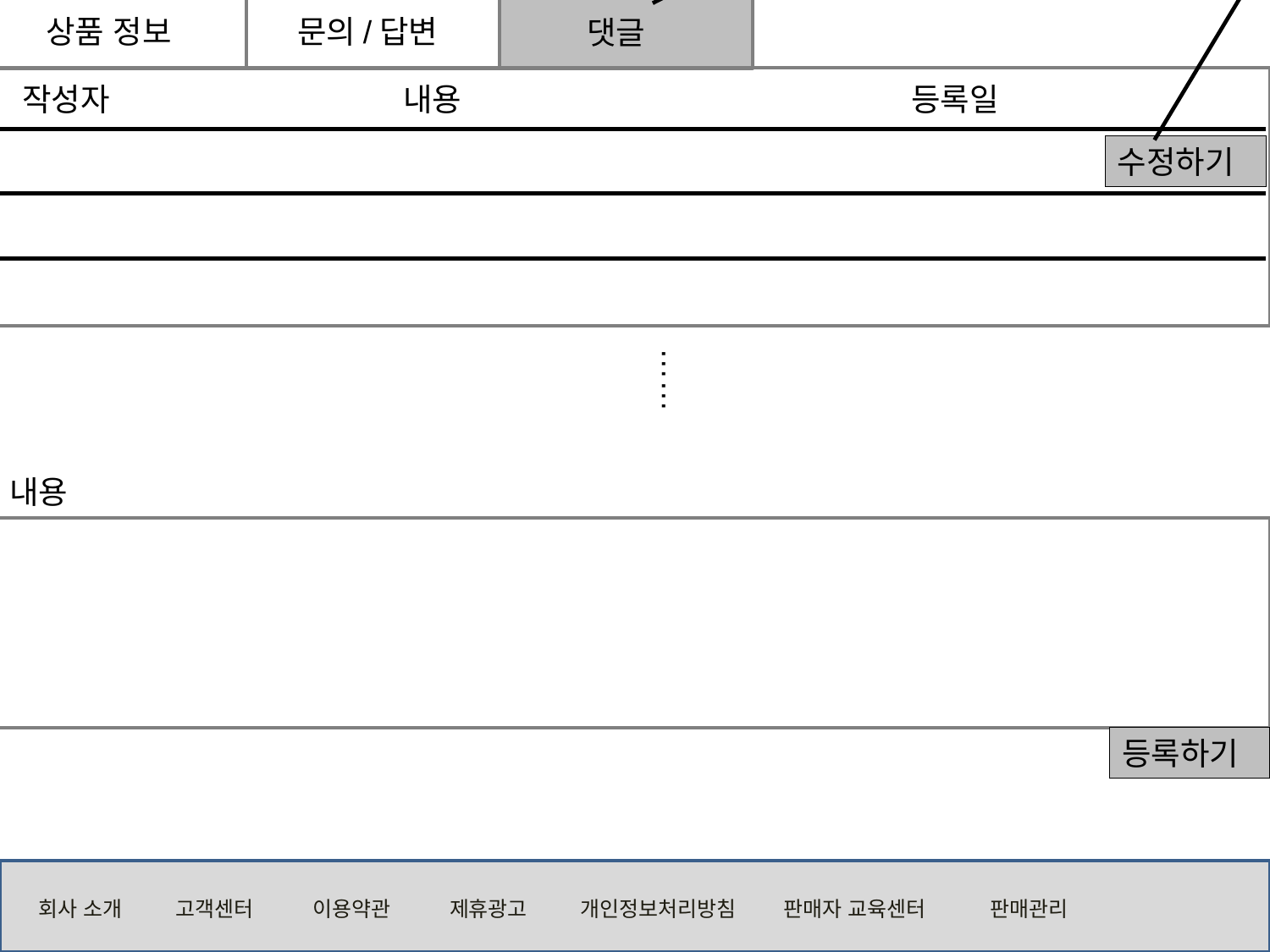

C:if문을 통해
접속 중인 id와 작성자가 같을 경우
수정하기 버튼을 표시하고
수정하기 클릭 시 현재 내용을 표시

클릭 시 댓글 표시
상품 링크 클릭 시
4/4 page

상품 정보
문의/답변
댓글

작성자			내용				등록일
수정하기
……
내용

등록하기

회사 소개         고객센터          이용약관          제휴광고         개인정보처리방침        판매자 교육센터           판매관리